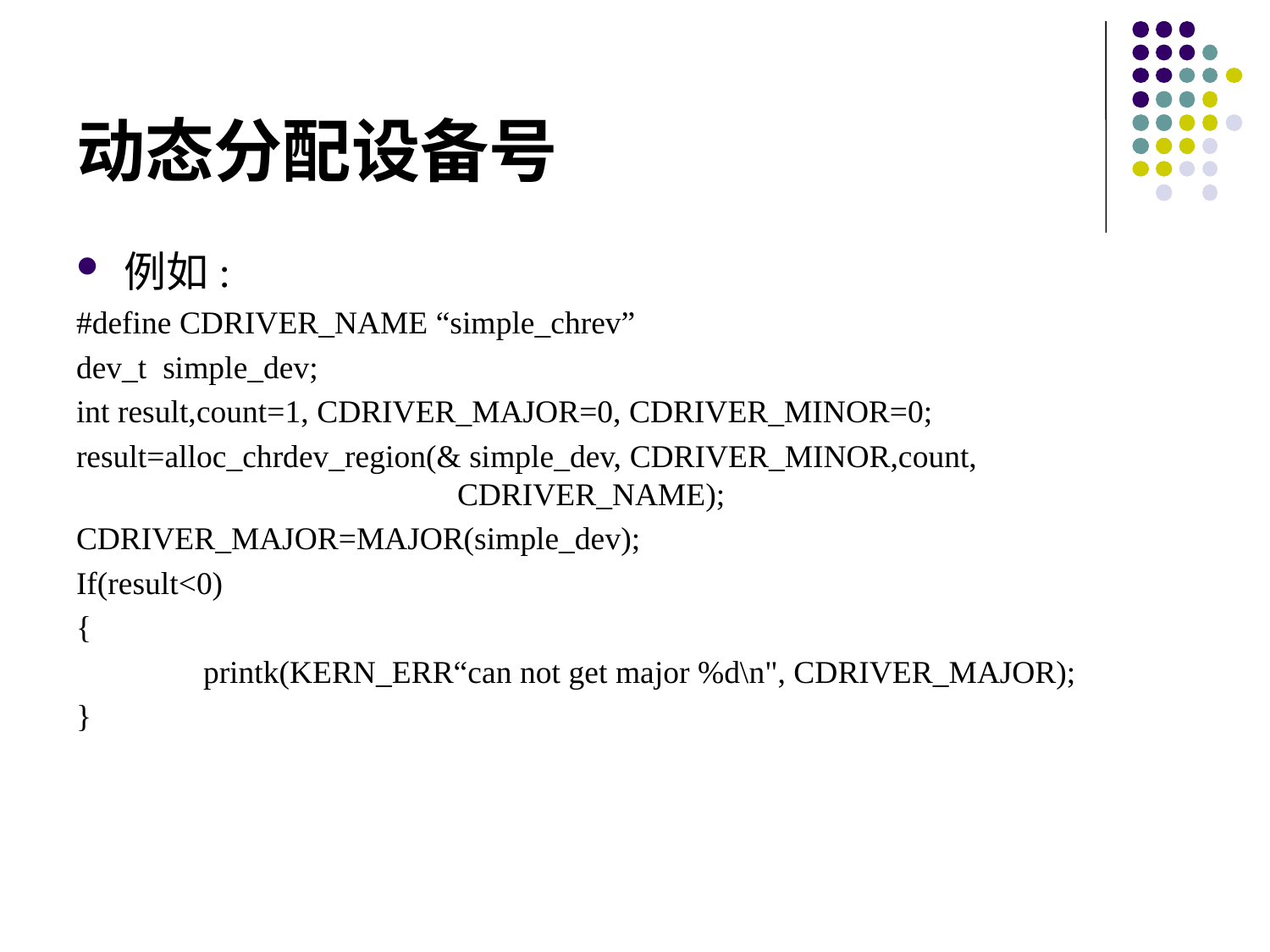

# 动态分配设备号
例如:
#define CDRIVER_NAME “simple_chrev”
dev_t  simple_dev;
int result,count=1, CDRIVER_MAJOR=0, CDRIVER_MINOR=0;
result=alloc_chrdev_region(& simple_dev, CDRIVER_MINOR,count, 				CDRIVER_NAME);
CDRIVER_MAJOR=MAJOR(simple_dev);
If(result<0)
{
	printk(KERN_ERR“can not get major %d\n", CDRIVER_MAJOR);
}